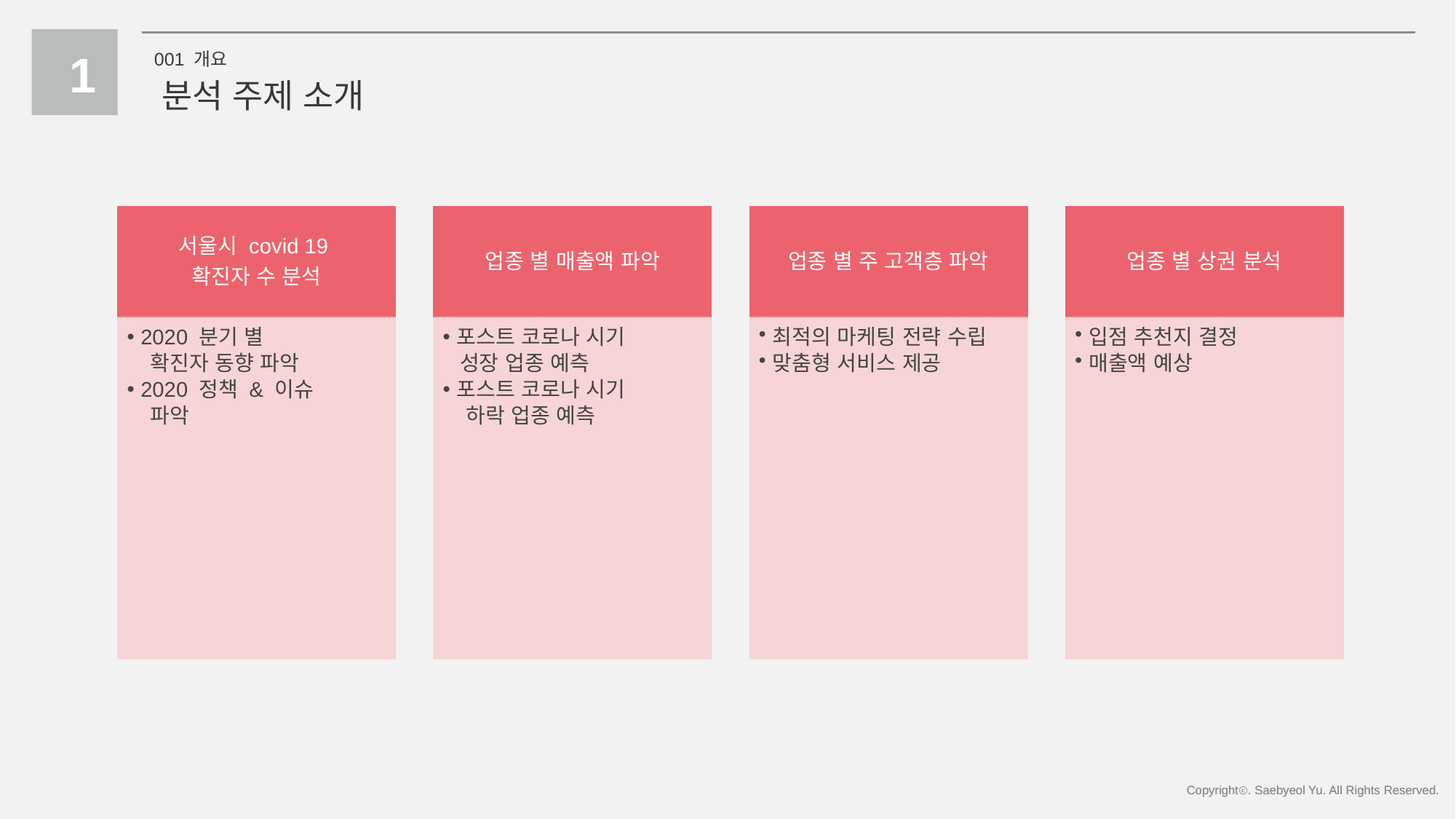

1
001 개요
분석 주제 소개
서울시 covid 19
확진자 수 분석
2020 분기 별
   확진자 동향 파악
2020 정책 & 이슈
   파악
업종 별 매출액 파악
포스트 코로나 시기
  성장 업종 예측
포스트 코로나 시기
   하락 업종 예측
업종 별 주 고객층 파악
최적의 마케팅 전략 수립
맞춤형 서비스 제공
업종 별 상권 분석
입점 추천지 결정
매출액 예상
Copyrightⓒ. Saebyeol Yu. All Rights Reserved.